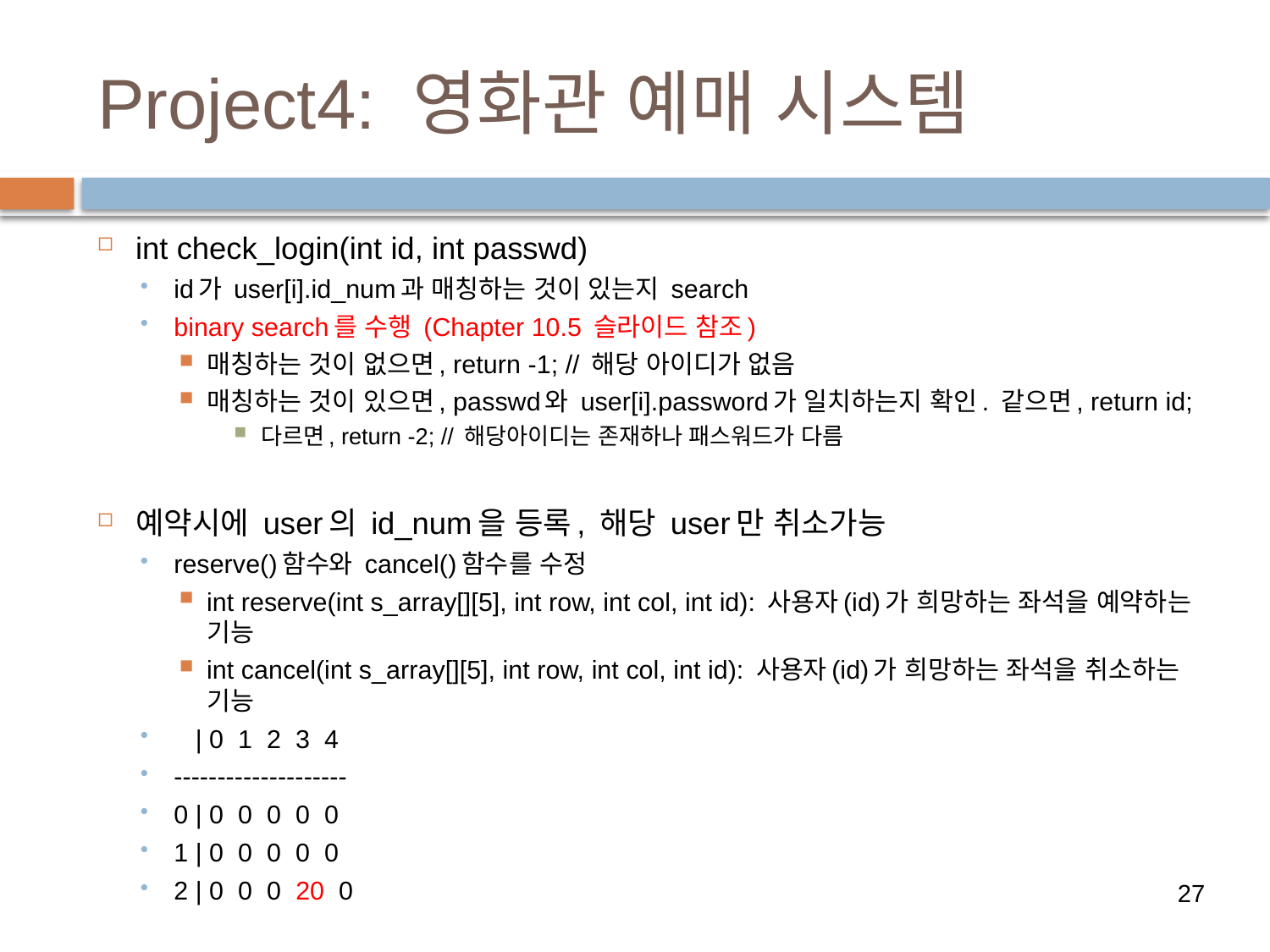

# Project4: 영화관 예매 시스템
int check_login(int id, int passwd)
id가 user[i].id_num과 매칭하는 것이 있는지 search
binary search를 수행 (Chapter 10.5 슬라이드 참조)
매칭하는 것이 없으면, return -1; // 해당 아이디가 없음
매칭하는 것이 있으면, passwd와 user[i].password가 일치하는지 확인. 같으면, return id;
다르면, return -2; // 해당아이디는 존재하나 패스워드가 다름

예약시에 user의 id_num을 등록, 해당 user만 취소가능
reserve()함수와 cancel()함수를 수정
int reserve(int s_array[][5], int row, int col, int id): 사용자(id)가 희망하는 좌석을 예약하는 기능
int cancel(int s_array[][5], int row, int col, int id): 사용자(id)가 희망하는 좌석을 취소하는 기능
   | 0  1  2  3  4
--------------------
0 | 0  0  0  0  0
1 | 0  0  0  0  0
2 | 0  0  0  20  0
27